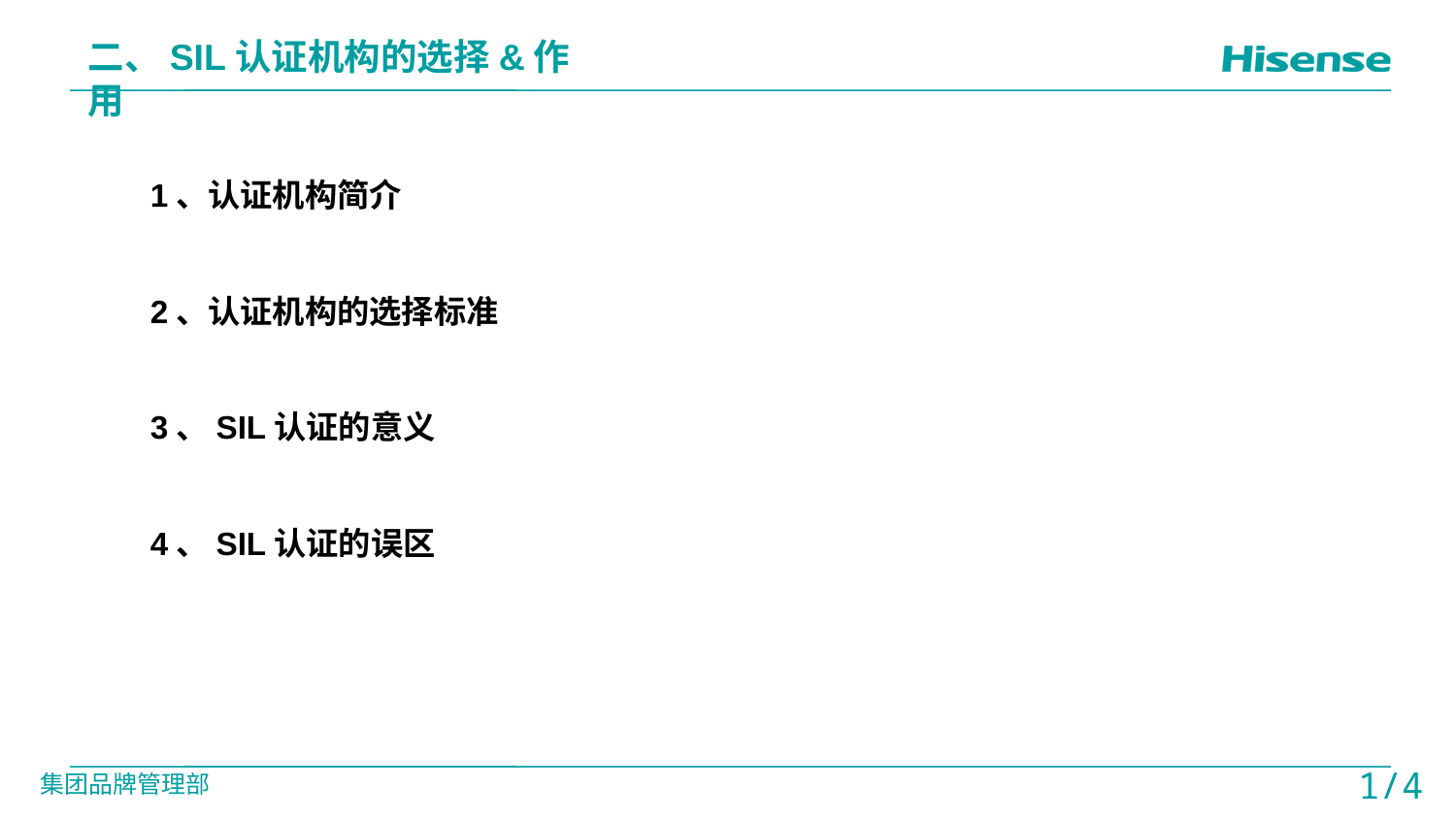

二、SIL认证机构的选择&作用
1、认证机构简介

2、认证机构的选择标准

3、SIL认证的意义

4、SIL认证的误区

1/4
集团品牌管理部